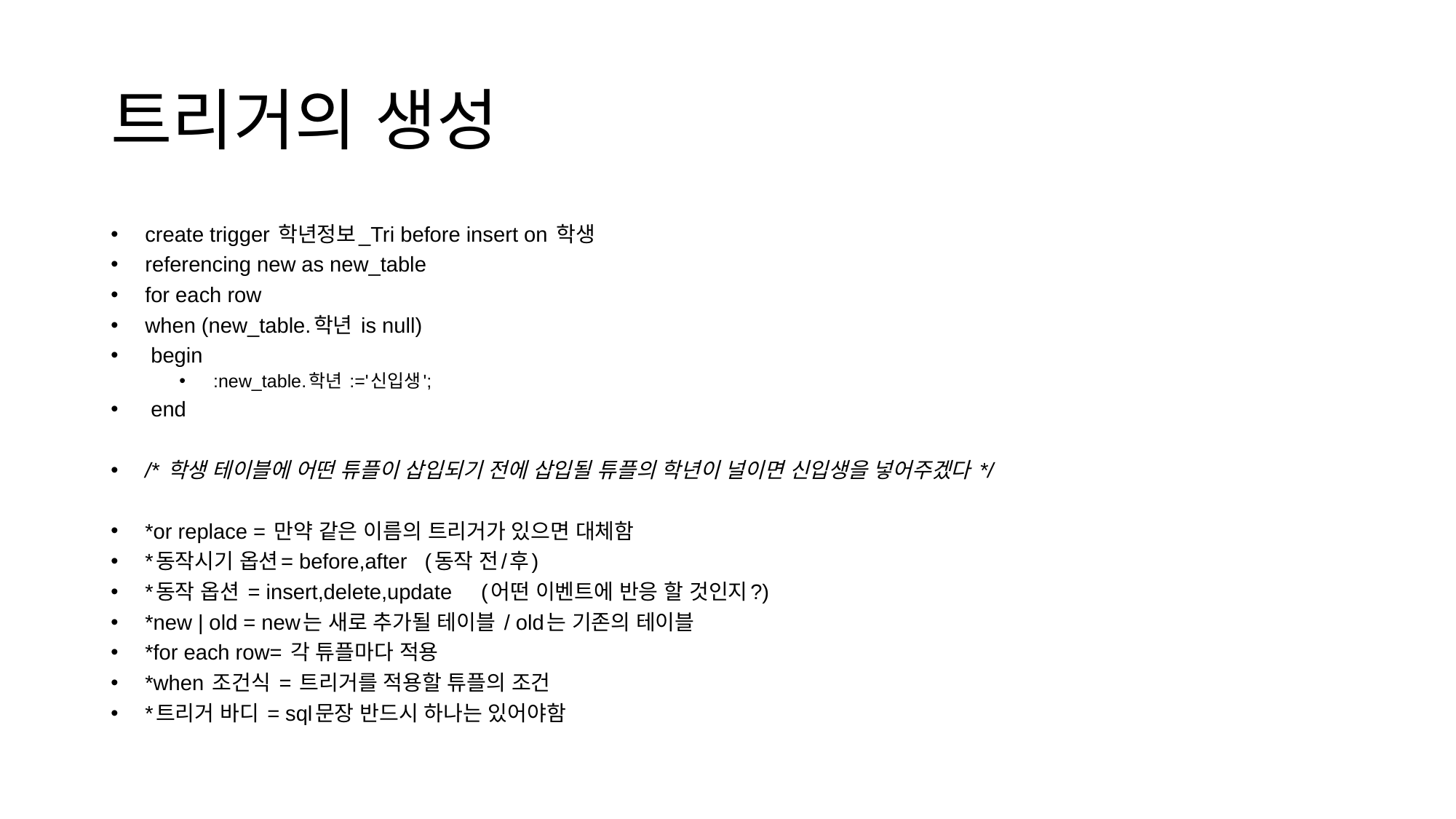

# 트리거의 생성
create trigger 학년정보_Tri before insert on 학생
referencing new as new_table
for each row
when (new_table.학년 is null)
 begin
:new_table.학년 :='신입생';
 end

/* 학생 테이블에 어떤 튜플이 삽입되기 전에 삽입될 튜플의 학년이 널이면 신입생을 넣어주겠다 */

*or replace = 만약 같은 이름의 트리거가 있으면 대체함
*동작시기 옵션= before,after   (동작 전/후)
*동작 옵션 = insert,delete,update     (어떤 이벤트에 반응 할 것인지?)
*new | old = new는 새로 추가될 테이블 / old는 기존의 테이블
*for each row= 각 튜플마다 적용
*when 조건식 = 트리거를 적용할 튜플의 조건
*트리거 바디 = sql문장 반드시 하나는 있어야함